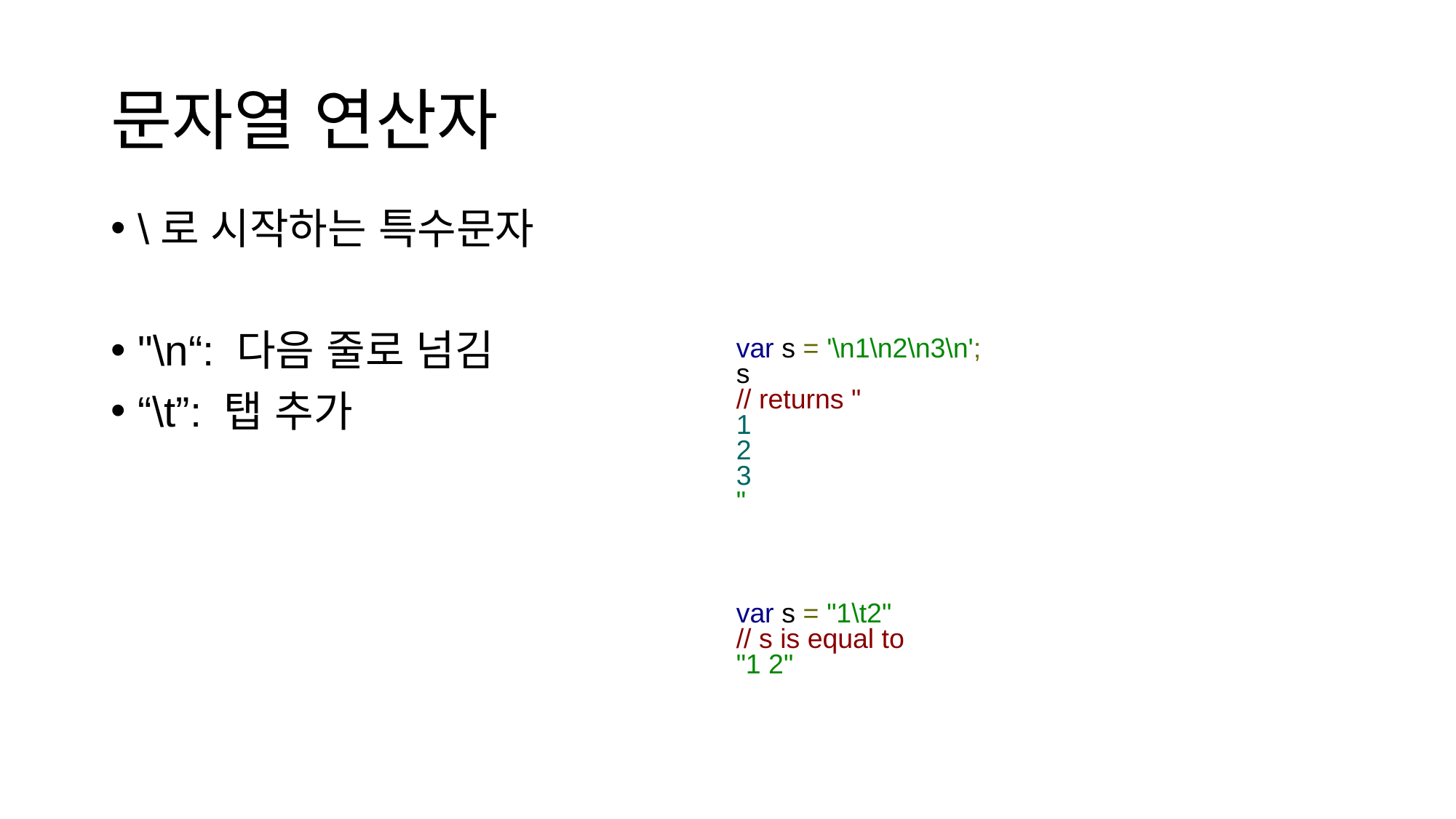

# 문자열 연산자
\로 시작하는 특수문자

"\n“: 다음 줄로 넘김
“\t”: 탭 추가
var s = '\n1\n2\n3\n';
s
// returns "
1
2
3
"
var s = "1\t2"
// s is equal to
"1 2"